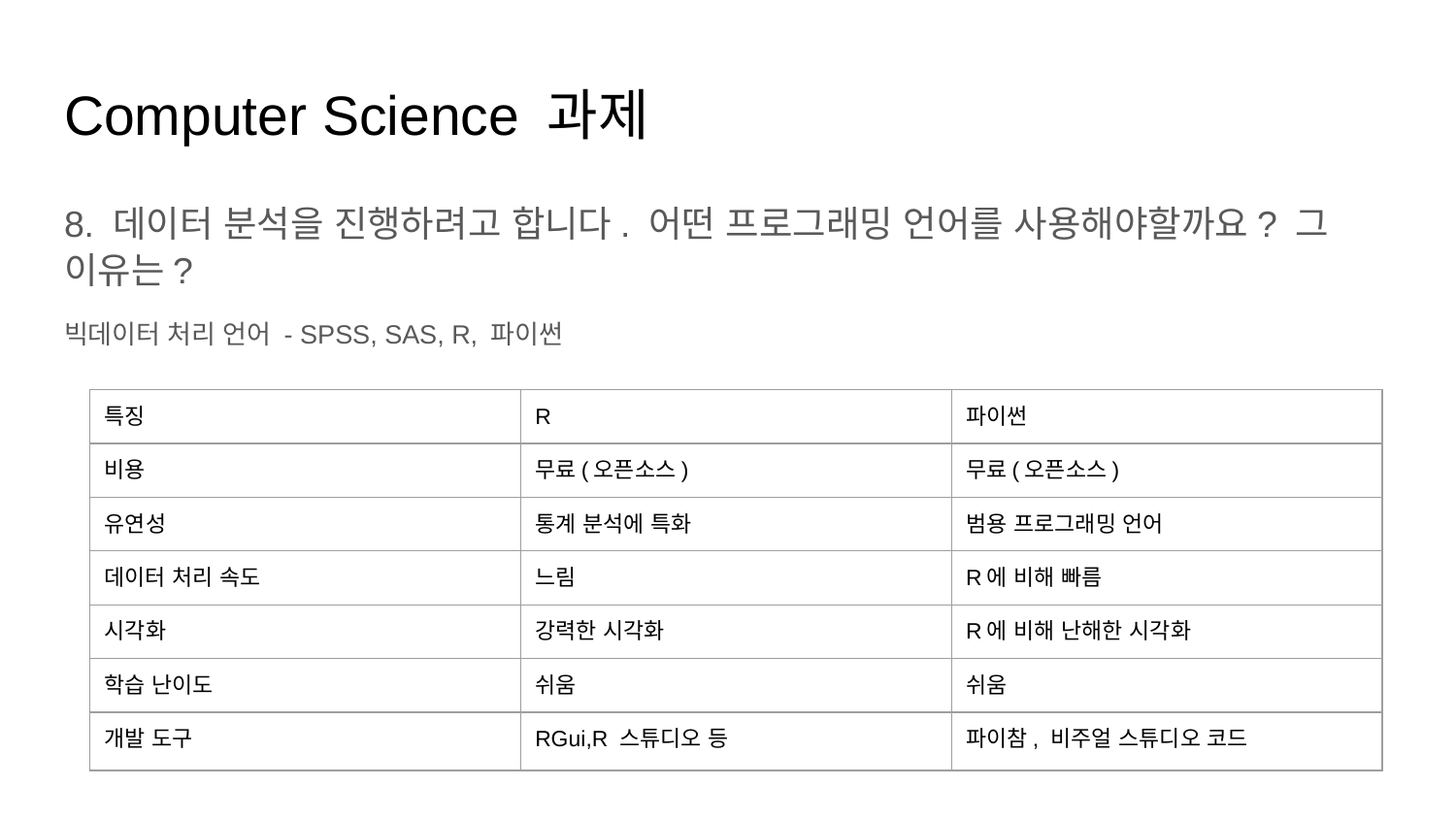

# Computer Science 과제

8. 데이터 분석을 진행하려고 합니다. 어떤 프로그래밍 언어를 사용해야할까요? 그 이유는?
빅데이터 처리 언어 - SPSS, SAS, R, 파이썬
| 특징 | R | 파이썬 |
| --- | --- | --- |
| 비용 | 무료(오픈소스) | 무료(오픈소스) |
| 유연성 | 통계 분석에 특화 | 범용 프로그래밍 언어 |
| 데이터 처리 속도 | 느림 | R에 비해 빠름 |
| 시각화 | 강력한 시각화 | R에 비해 난해한 시각화 |
| 학습 난이도 | 쉬움 | 쉬움 |
| 개발 도구 | RGui,R 스튜디오 등 | 파이참, 비주얼 스튜디오 코드 |